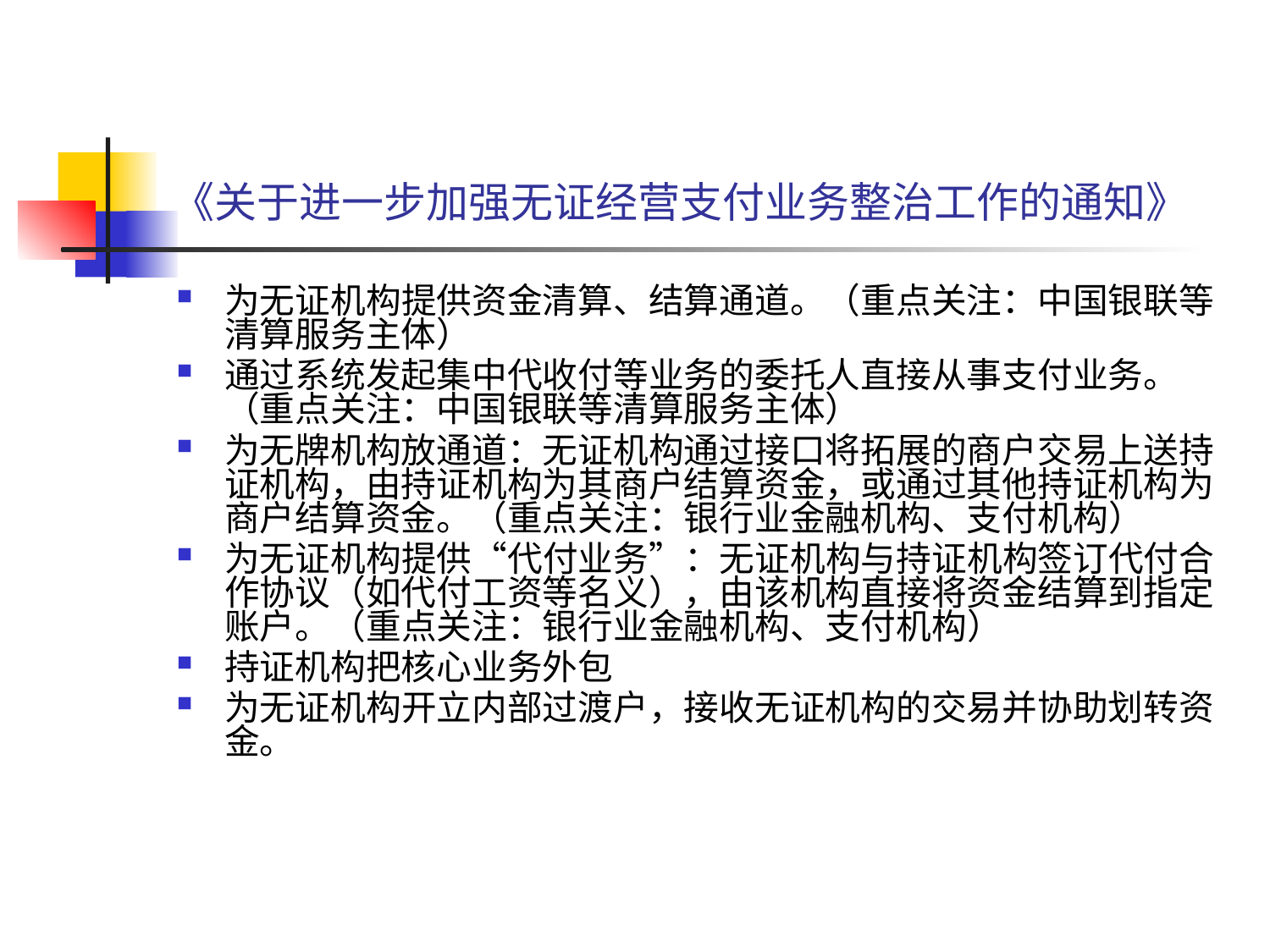

# 《关于进一步加强无证经营支付业务整治工作的通知》
为无证机构提供资金清算、结算通道。（重点关注：中国银联等清算服务主体）
通过系统发起集中代收付等业务的委托人直接从事支付业务。（重点关注：中国银联等清算服务主体）
为无牌机构放通道：无证机构通过接口将拓展的商户交易上送持证机构，由持证机构为其商户结算资金，或通过其他持证机构为商户结算资金。（重点关注：银行业金融机构、支付机构）
为无证机构提供“代付业务”：无证机构与持证机构签订代付合作协议（如代付工资等名义），由该机构直接将资金结算到指定账户。（重点关注：银行业金融机构、支付机构）
持证机构把核心业务外包
为无证机构开立内部过渡户，接收无证机构的交易并协助划转资金。